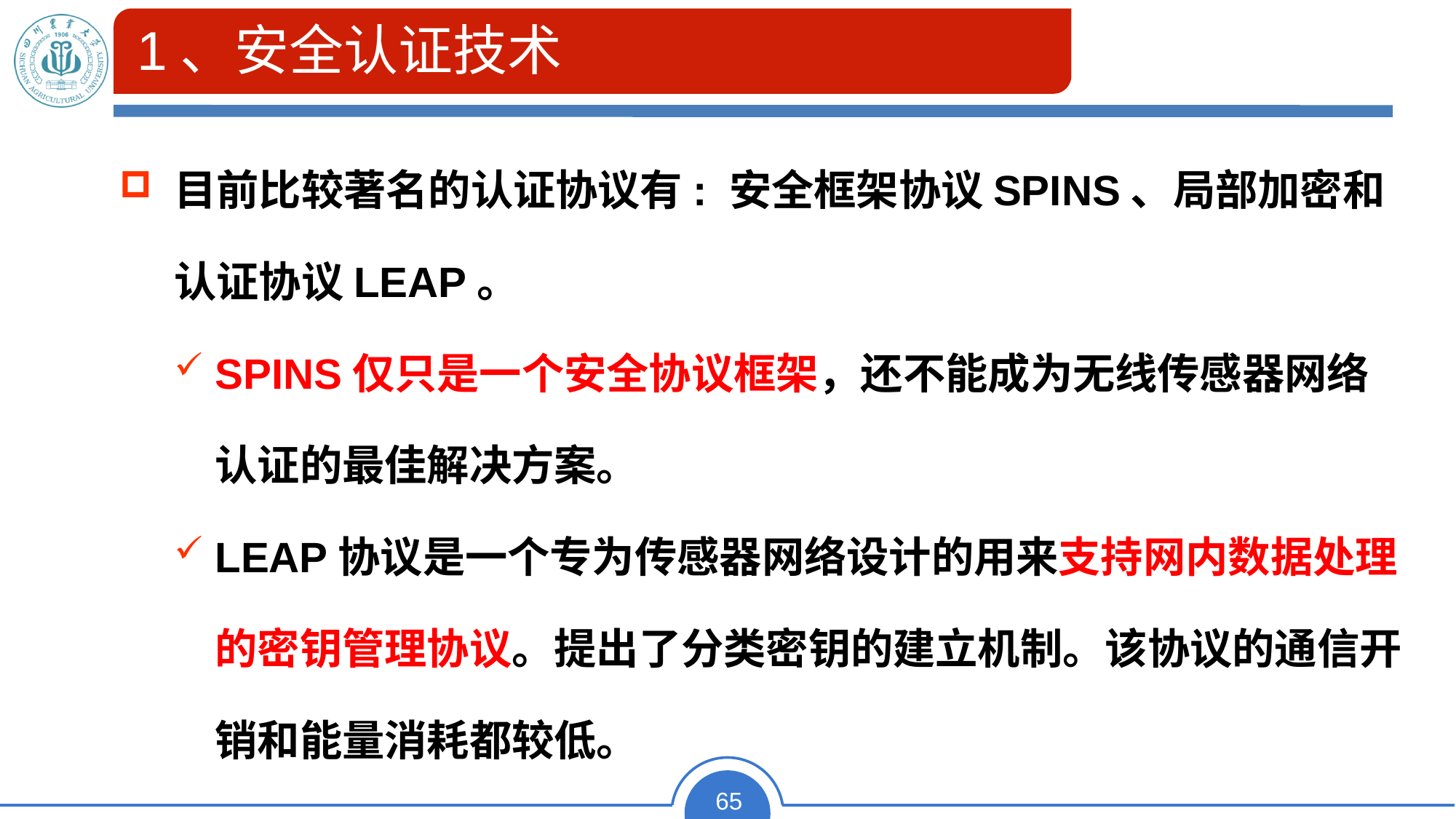

# 1、安全认证技术
目前比较著名的认证协议有: 安全框架协议SPINS、局部加密和认证协议LEAP。
SPINS仅只是一个安全协议框架，还不能成为无线传感器网络认证的最佳解决方案。
LEAP协议是一个专为传感器网络设计的用来支持网内数据处理的密钥管理协议。提出了分类密钥的建立机制。该协议的通信开销和能量消耗都较低。